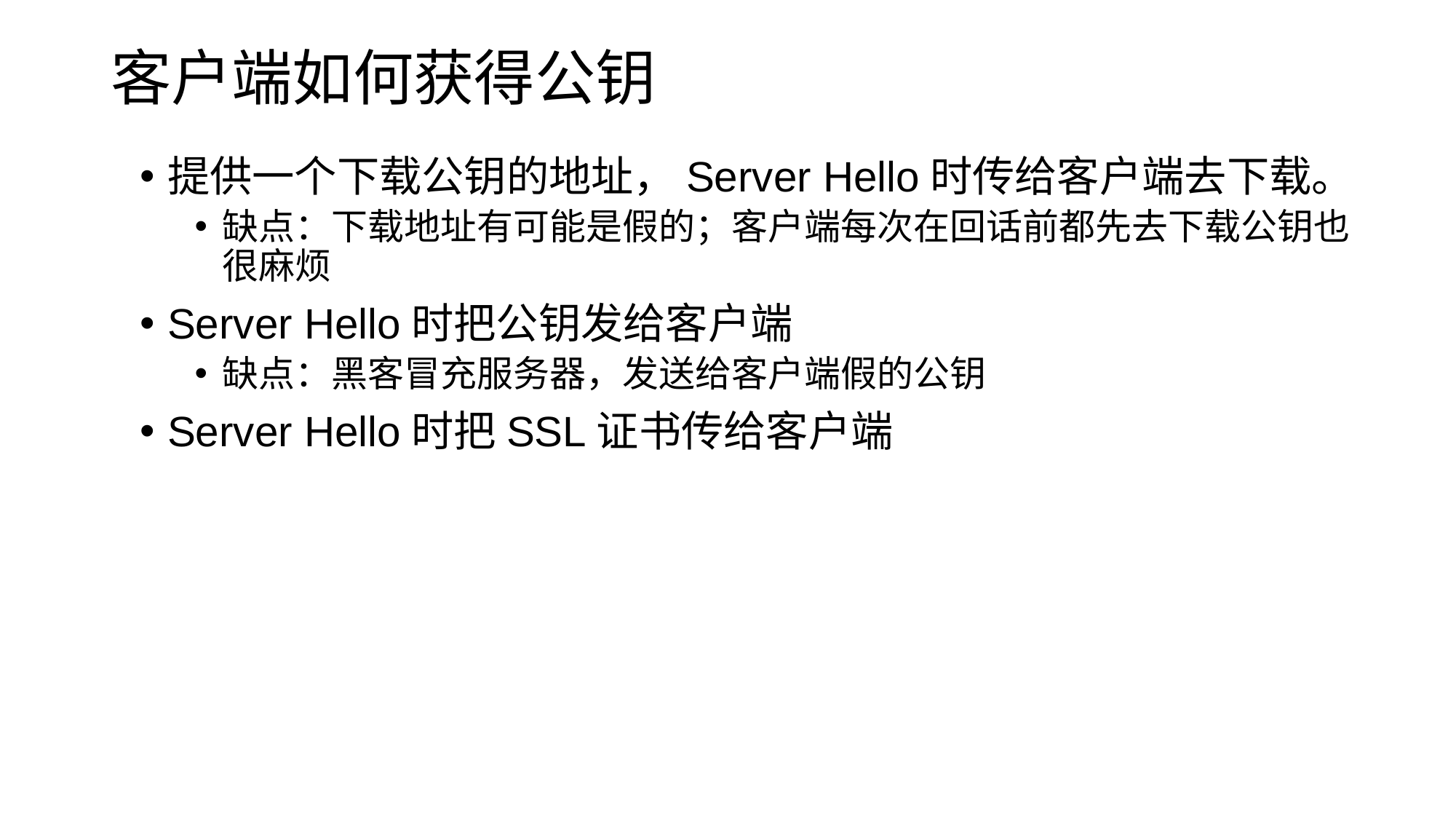

# 客户端如何获得公钥
提供一个下载公钥的地址，Server Hello时传给客户端去下载。
缺点：下载地址有可能是假的；客户端每次在回话前都先去下载公钥也很麻烦
Server Hello时把公钥发给客户端
缺点：黑客冒充服务器，发送给客户端假的公钥
Server Hello时把SSL证书传给客户端